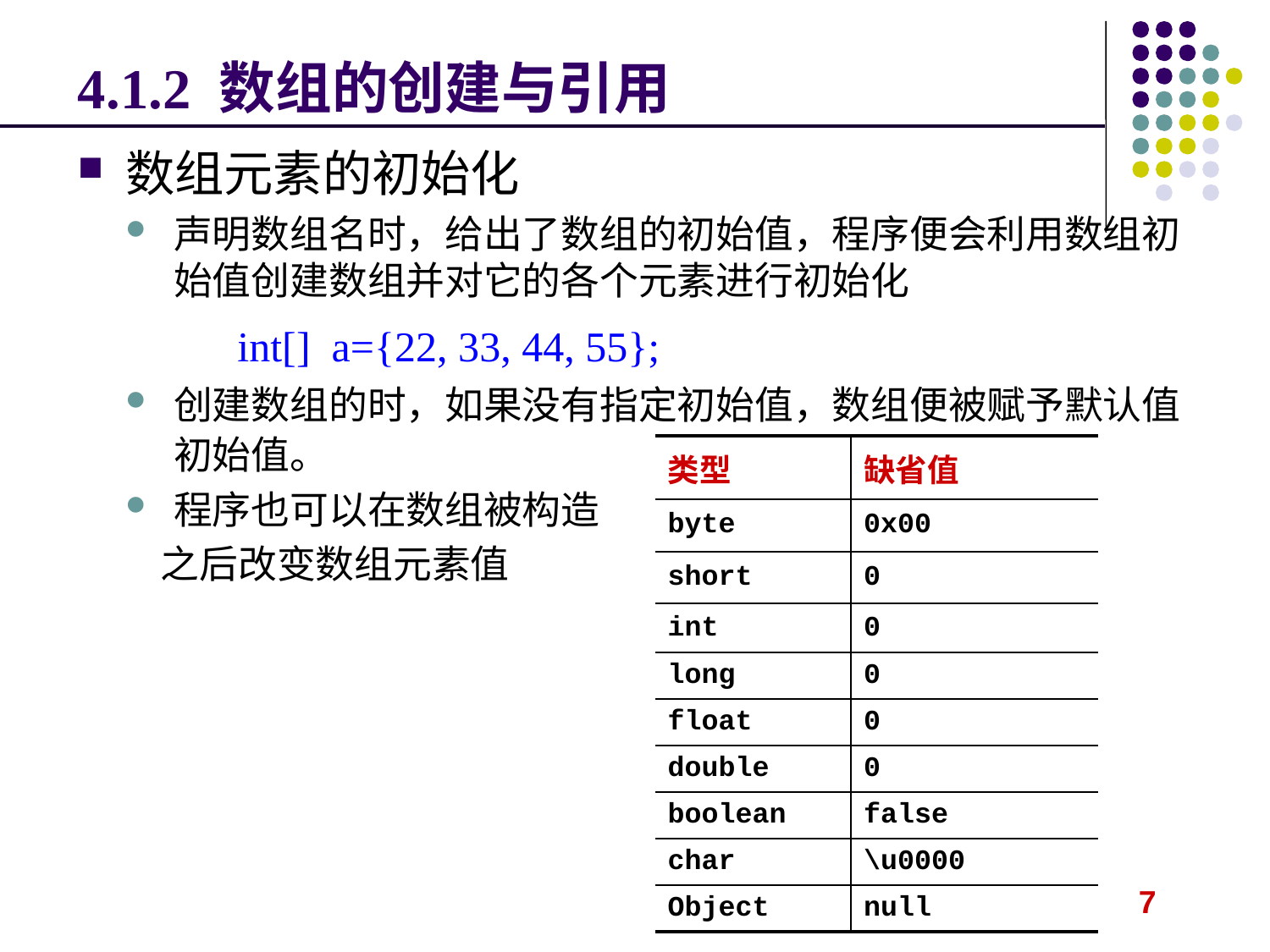

# 4.1.2 数组的创建与引用
数组元素的初始化
声明数组名时，给出了数组的初始值，程序便会利用数组初始值创建数组并对它的各个元素进行初始化
             int[]  a={22, 33, 44, 55};
创建数组的时，如果没有指定初始值，数组便被赋予默认值初始值。
程序也可以在数组被构造
   之后改变数组元素值
| 类型 | 缺省值 |
| --- | --- |
| byte | 0x00 |
| short | 0 |
| int | 0 |
| long | 0 |
| float | 0 |
| double | 0 |
| boolean | false |
| char | \u0000 |
| Object | null |